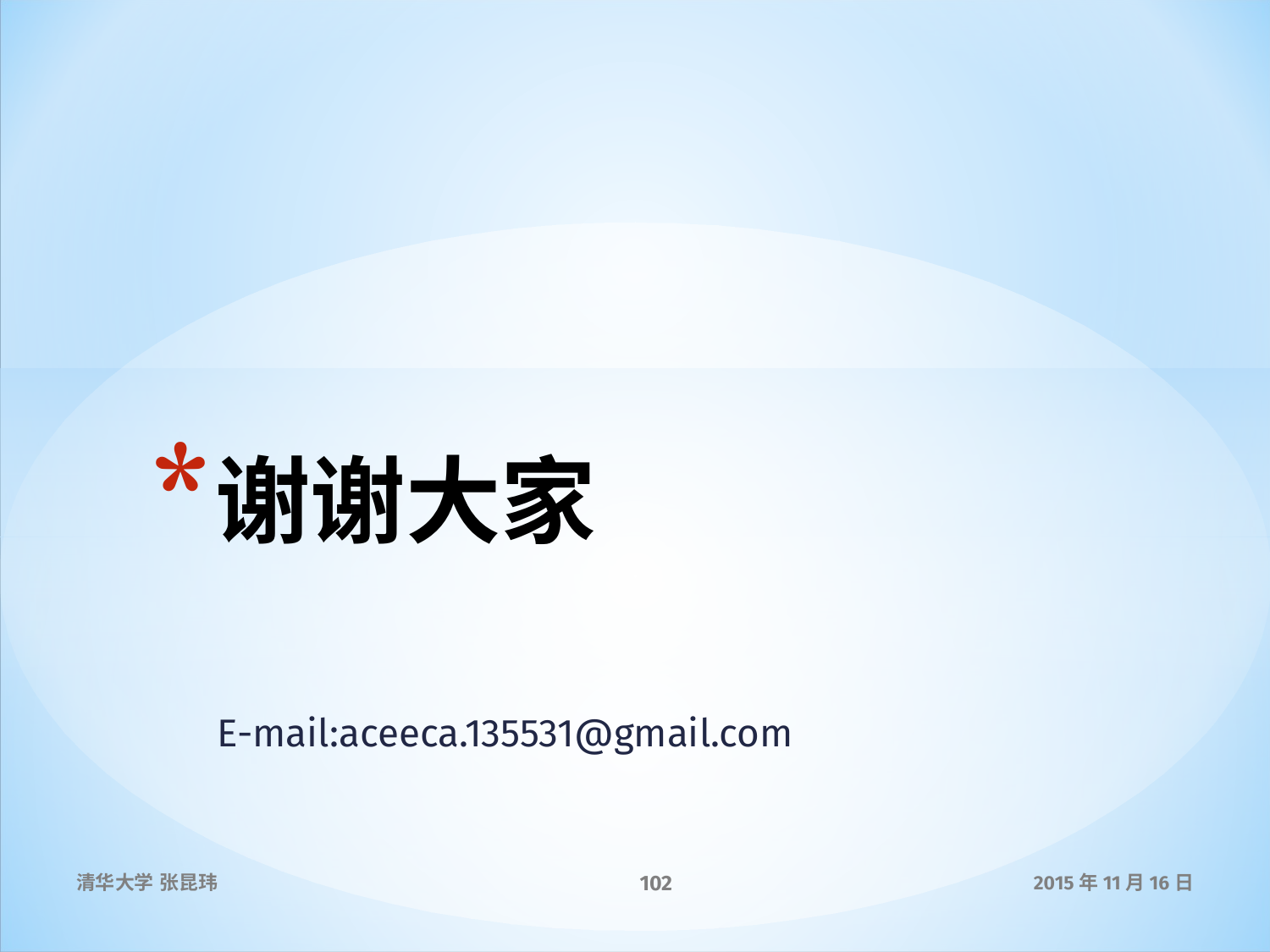

# 谢谢大家
E-mail:aceeca.135531@gmail.com
清华大学 张昆玮
102
2015年11月16日